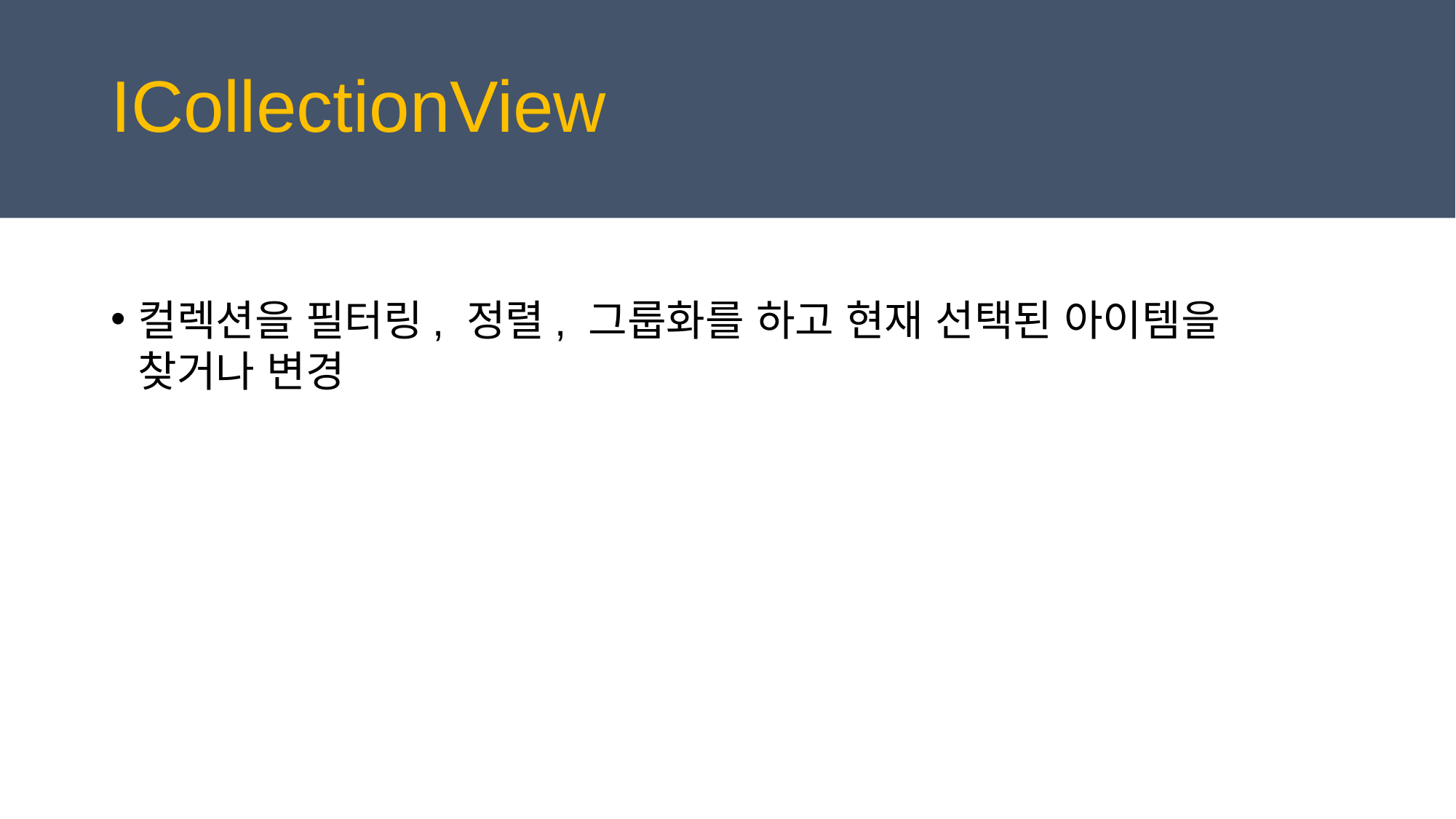

ICollectionView

컬렉션을 필터링, 정렬, 그룹화를 하고 현재 선택된 아이템을  찾거나 변경